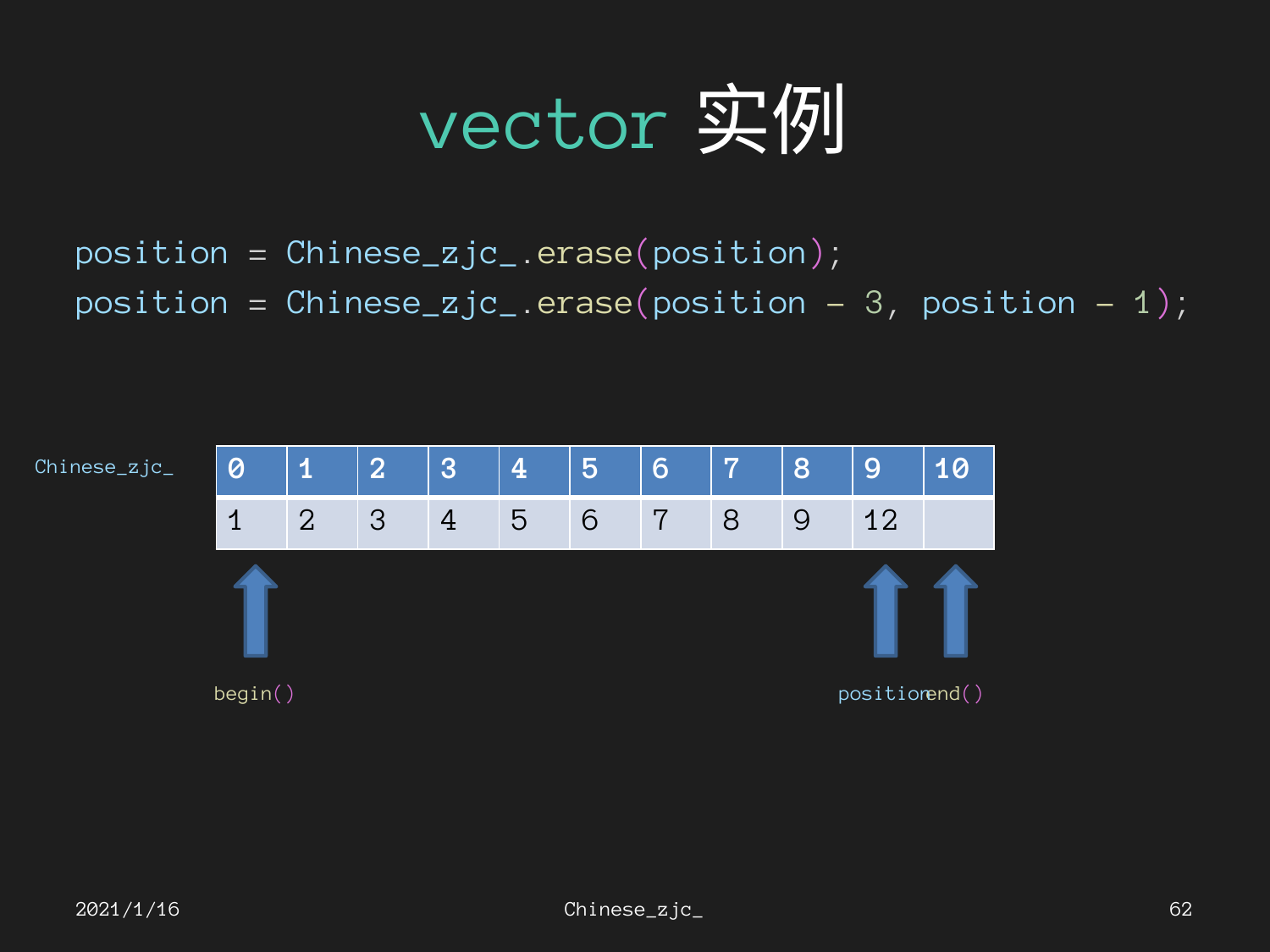

# vector实例
position = Chinese_zjc_.erase(position);
position = Chinese_zjc_.erase(position - 3, position - 1);
Chinese_zjc_
| 0 | 1 | 2 | 3 | 4 | 5 | 6 | 7 | 8 | 9 | 10 |
| --- | --- | --- | --- | --- | --- | --- | --- | --- | --- | --- |
| 1 | 2 | 3 | 4 | 5 | 6 | 7 | 8 | 9 | 12 |  |

begin()

position

end()
2021/1/16
Chinese_zjc_
62